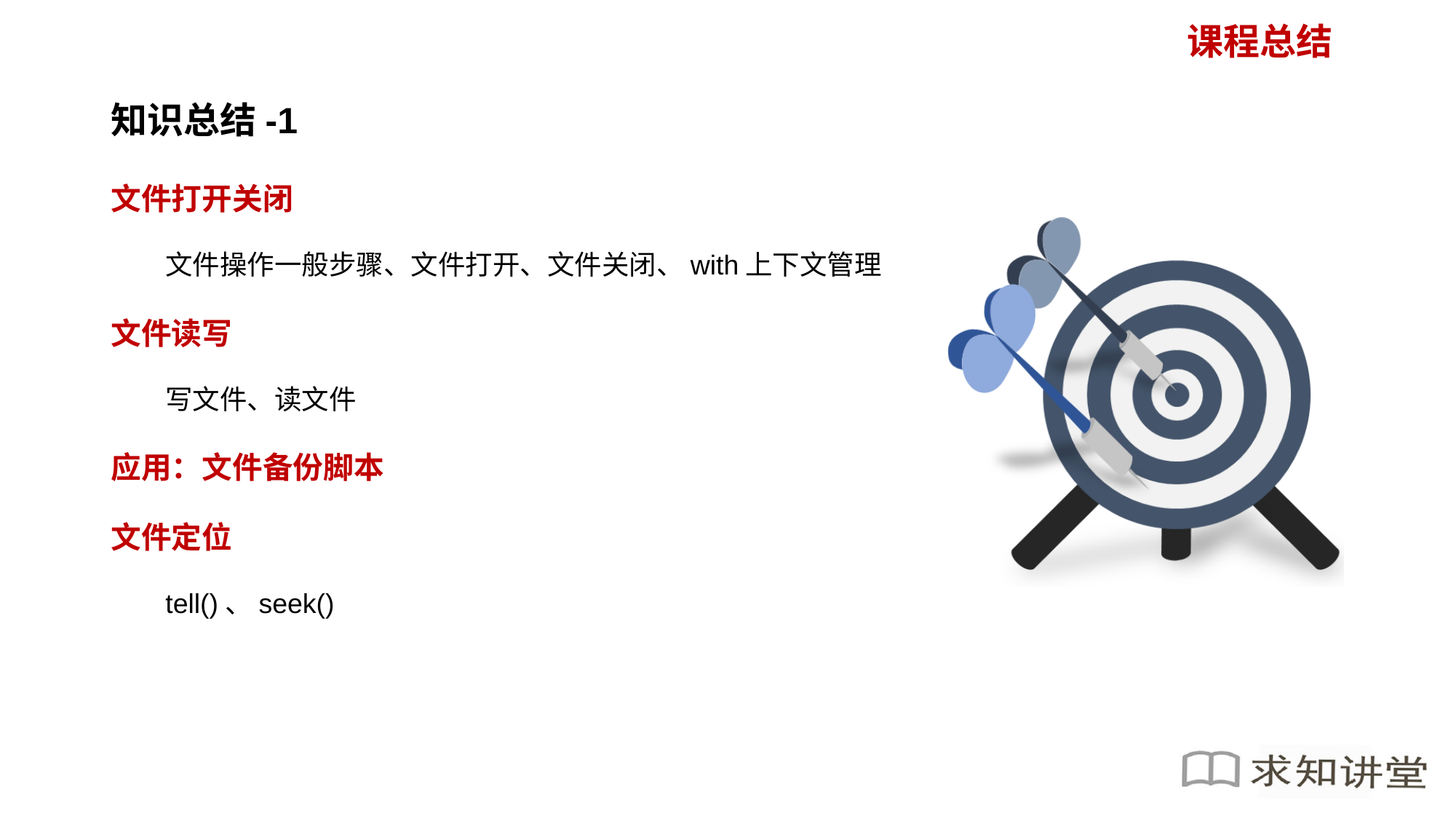

知识总结-1
文件打开关闭
文件操作一般步骤、文件打开、文件关闭、with上下文管理
文件读写
写文件、读文件
应用：文件备份脚本
文件定位
tell()、seek()